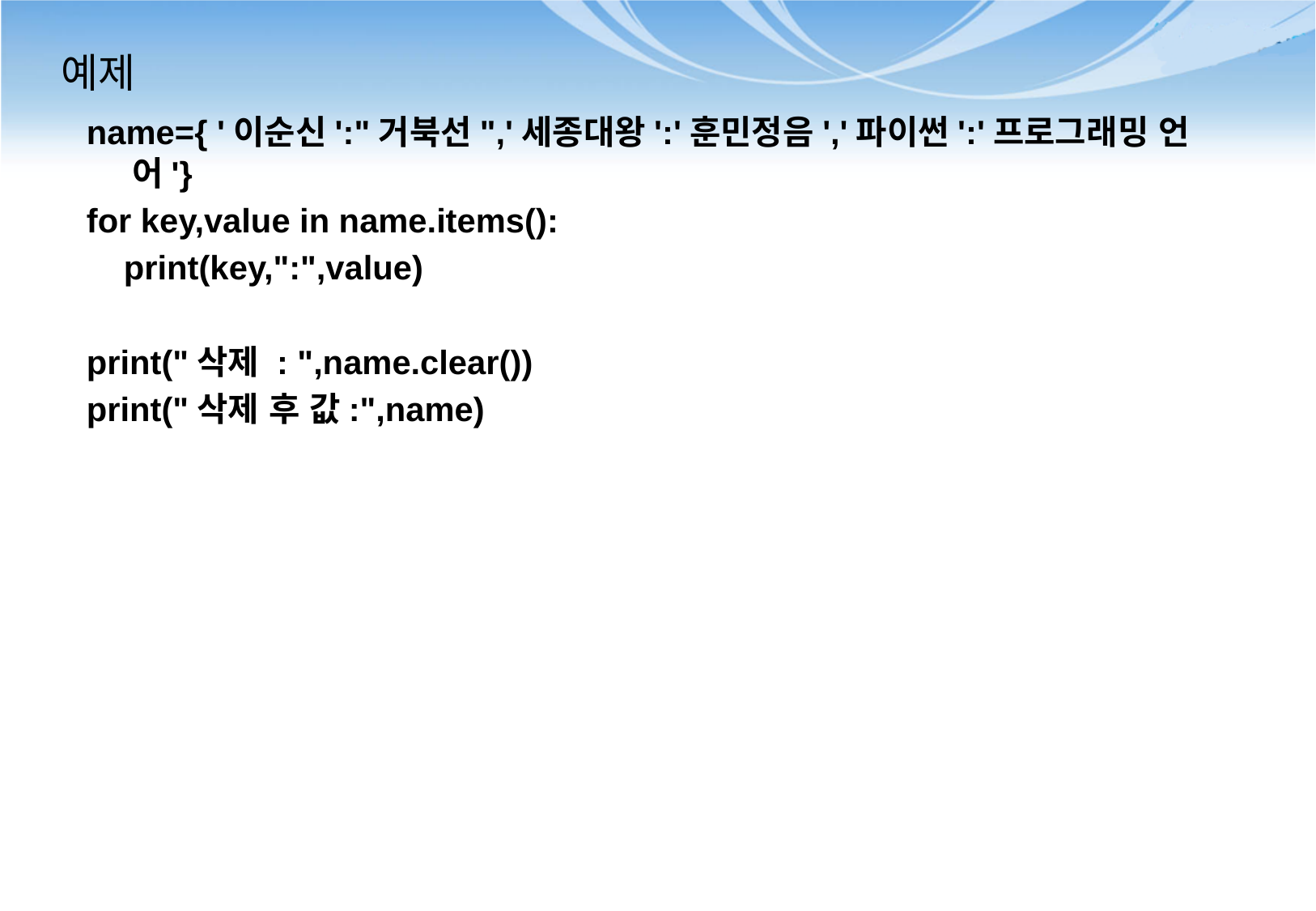

# 예제
name={ '이순신':"거북선",'세종대왕':'훈민정음','파이썬':'프로그래밍 언어'}
for key,value in name.items():
    print(key,":",value)

print("삭제 : ",name.clear())
print("삭제 후 값:",name)